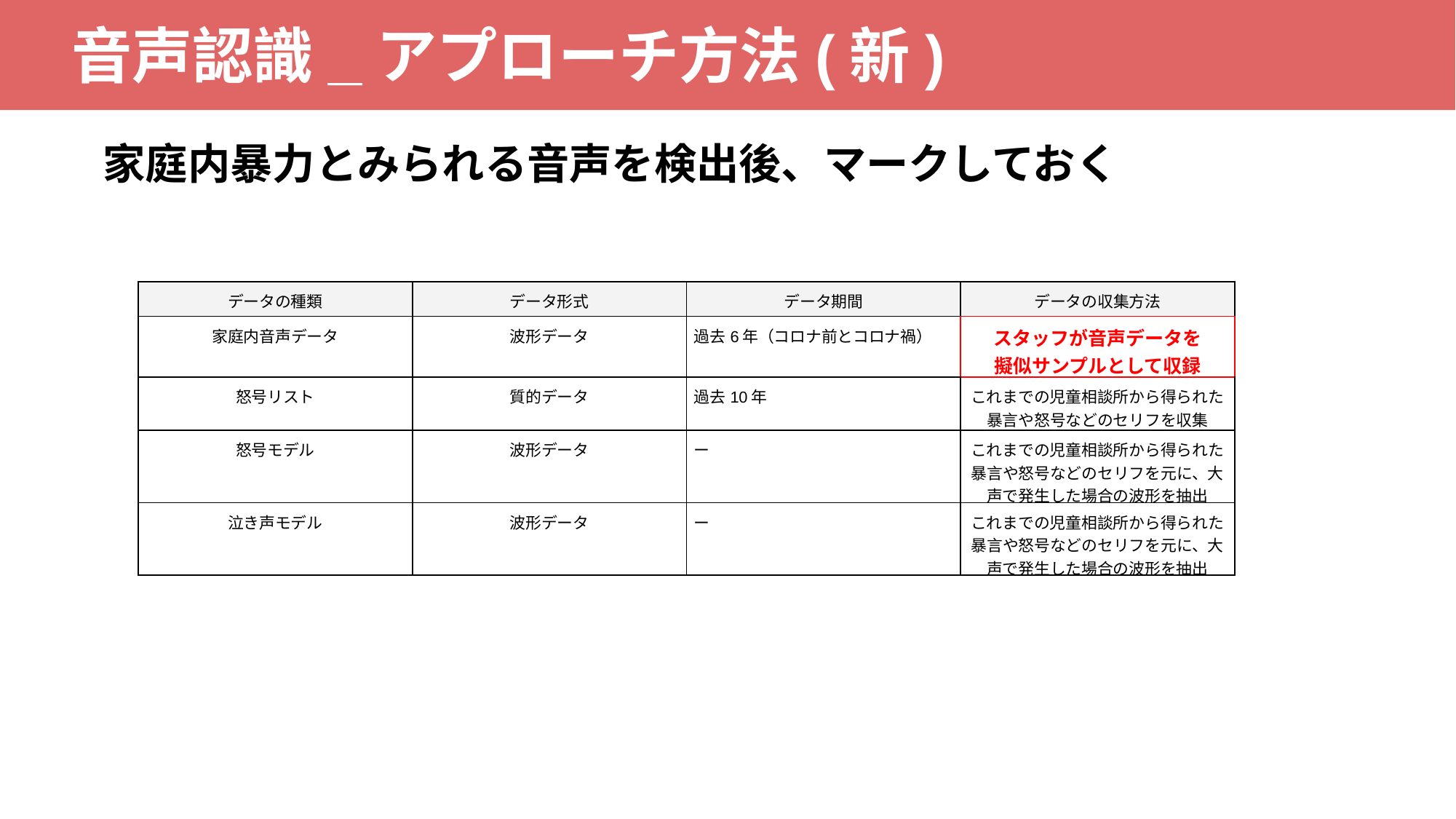

音声認識_アプローチ方法(新)
家庭内暴力とみられる音声を検出後、マークしておく
| データの種類 | データ形式 | データ期間 | データの収集方法 |
| --- | --- | --- | --- |
| 家庭内音声データ | 波形データ | 過去6年（コロナ前とコロナ禍） | スタッフが音声データを 擬似サンプルとして収録 |
| 怒号リスト | 質的データ | 過去10年 | これまでの児童相談所から得られた暴言や怒号などのセリフを収集 |
| 怒号モデル | 波形データ | ー | これまでの児童相談所から得られた暴言や怒号などのセリフを元に、大声で発生した場合の波形を抽出 |
| 泣き声モデル | 波形データ | ー | これまでの児童相談所から得られた暴言や怒号などのセリフを元に、大声で発生した場合の波形を抽出 |